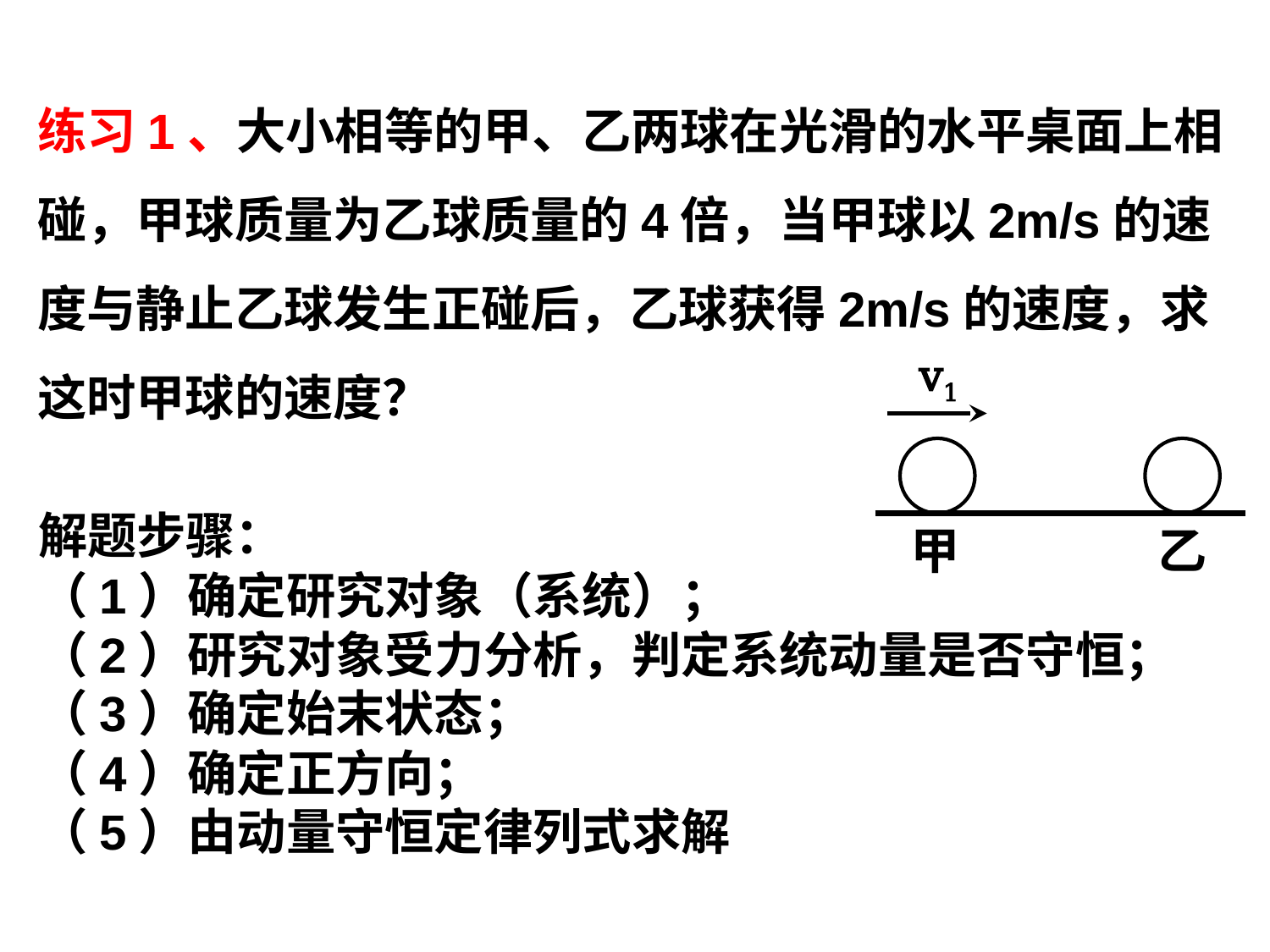

练习1、大小相等的甲、乙两球在光滑的水平桌面上相碰，甲球质量为乙球质量的4倍，当甲球以2m/s的速度与静止乙球发生正碰后，乙球获得2m/s的速度，求这时甲球的速度？
v1

甲
乙
解题步骤：
（1）确定研究对象（系统）；
（2）研究对象受力分析，判定系统动量是否守恒；
（3）确定始末状态；
（4）确定正方向；
（5）由动量守恒定律列式求解